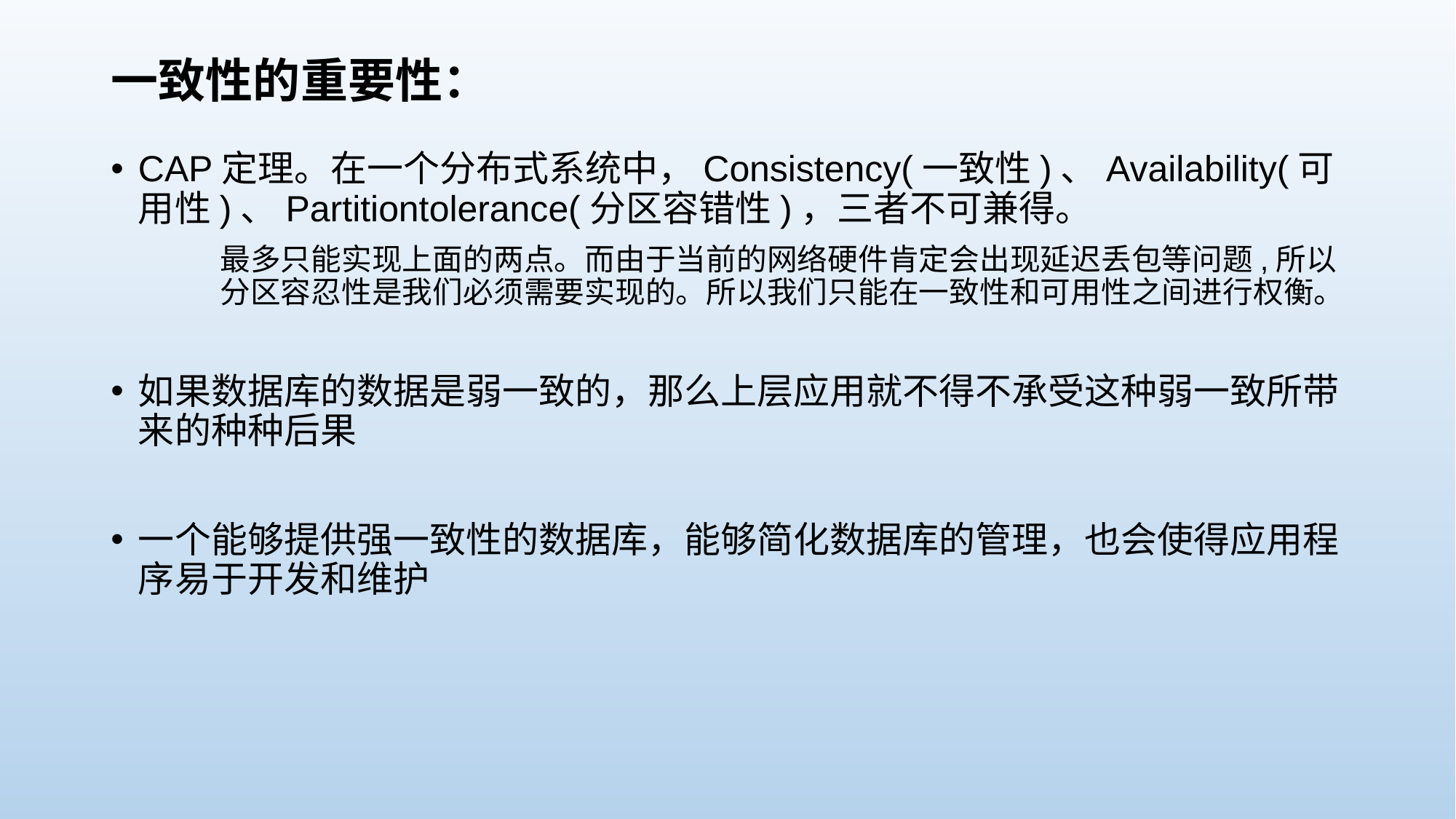

# 一致性的重要性：
CAP定理。在一个分布式系统中，Consistency(一致性)、Availability(可用性)、Partitiontolerance(分区容错性)，三者不可兼得。
	最多只能实现上面的两点。而由于当前的网络硬件肯定会出现延迟丢包等问题,所以	分区容忍性是我们必须需要实现的。所以我们只能在一致性和可用性之间进行权衡。

如果数据库的数据是弱一致的，那么上层应用就不得不承受这种弱一致所带来的种种后果

一个能够提供强一致性的数据库，能够简化数据库的管理，也会使得应用程序易于开发和维护